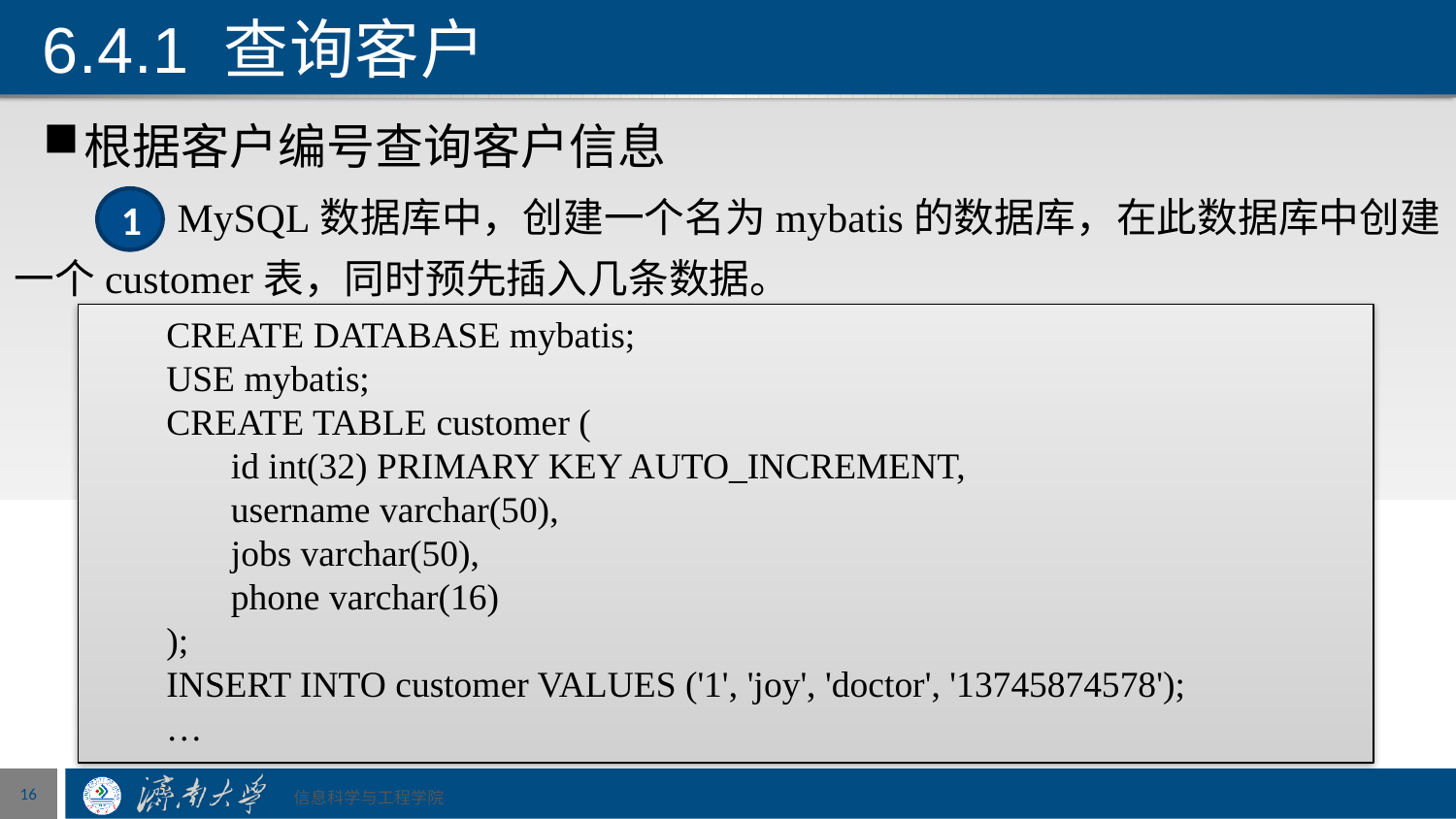

# 6.4.1 查询客户
根据客户编号查询客户信息
                MySQL数据库中，创建一个名为mybatis的数据库，在此数据库中创建一个customer表，同时预先插入几条数据。
1
        CREATE DATABASE mybatis;
        USE mybatis;
        CREATE TABLE customer (
               id int(32) PRIMARY KEY AUTO_INCREMENT,
               username varchar(50),
               jobs varchar(50),
               phone varchar(16)
        );
        INSERT INTO customer VALUES ('1', 'joy', 'doctor', '13745874578');
        …